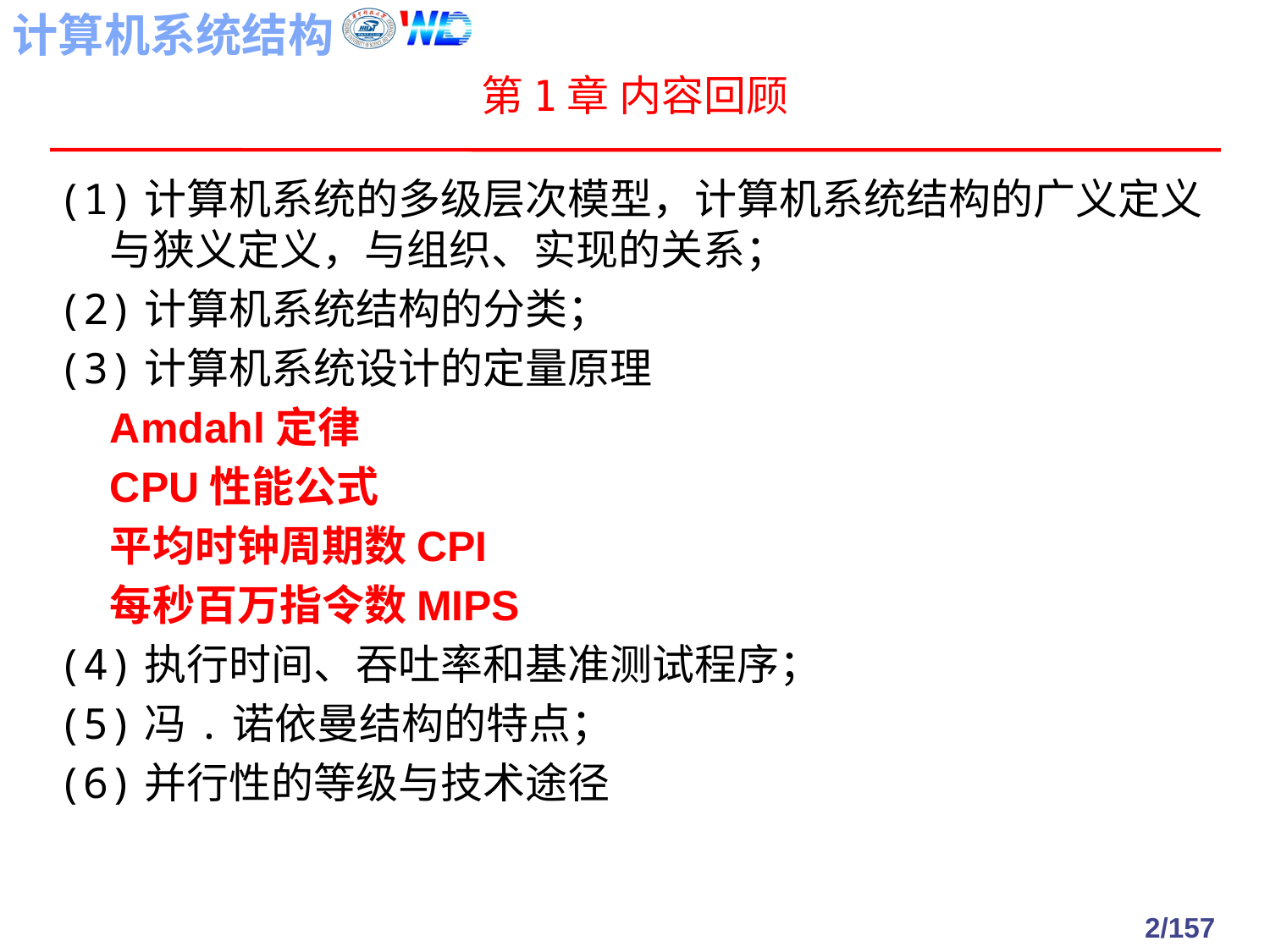

# 第1章 内容回顾
(1)计算机系统的多级层次模型，计算机系统结构的广义定义与狭义定义，与组织、实现的关系；
(2)计算机系统结构的分类；
(3)计算机系统设计的定量原理
	Amdahl定律
	CPU性能公式
	平均时钟周期数CPI
	每秒百万指令数MIPS
(4)执行时间、吞吐率和基准测试程序；
(5)冯.诺依曼结构的特点；
(6)并行性的等级与技术途径